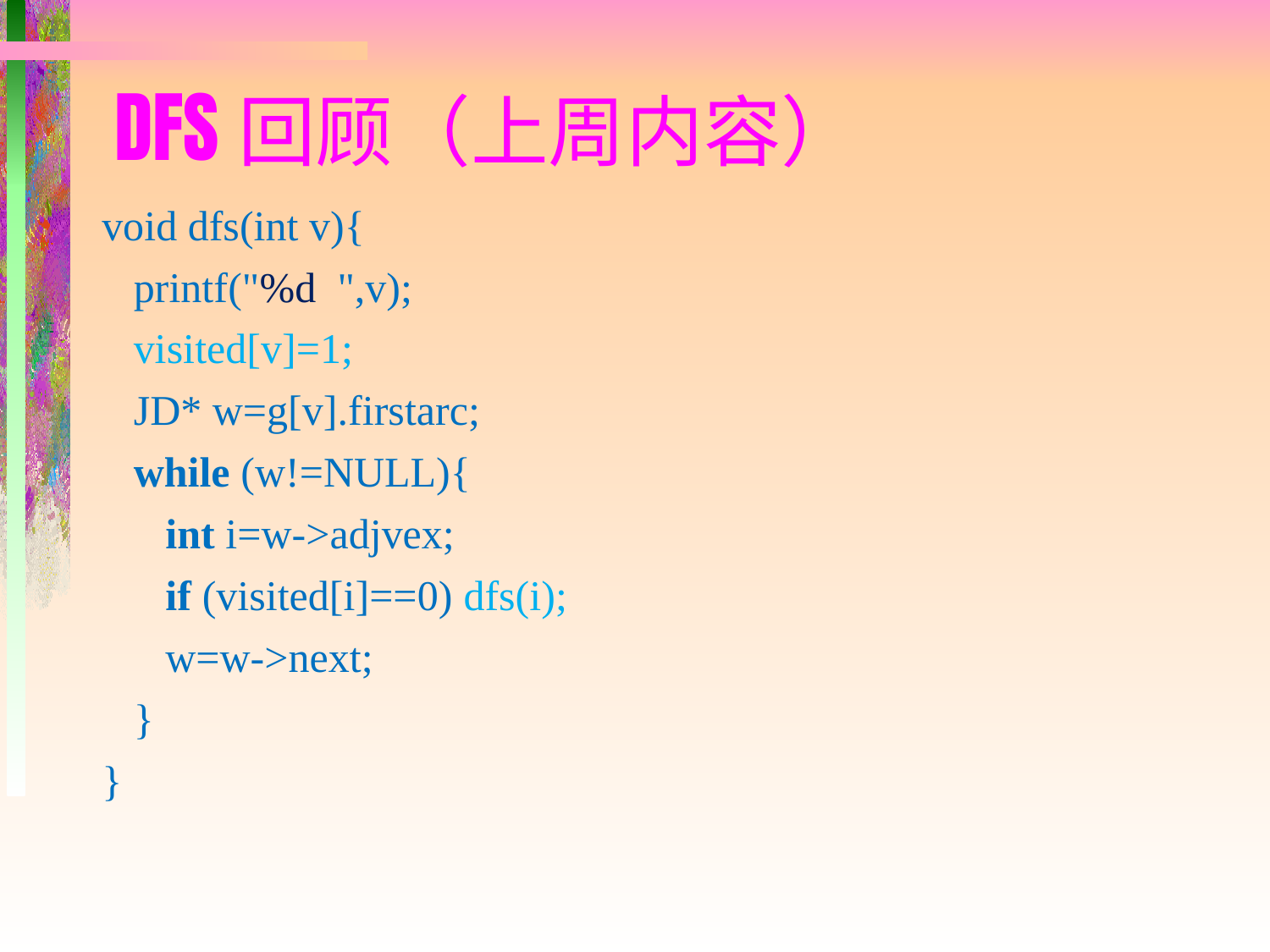

# DFS回顾（上周内容）
void dfs(int v){
   printf("%d  ",v);
   visited[v]=1;
   JD* w=g[v].firstarc;
   while (w!=NULL){
      int i=w->adjvex;
      if (visited[i]==0) dfs(i);
      w=w->next;
   }
}